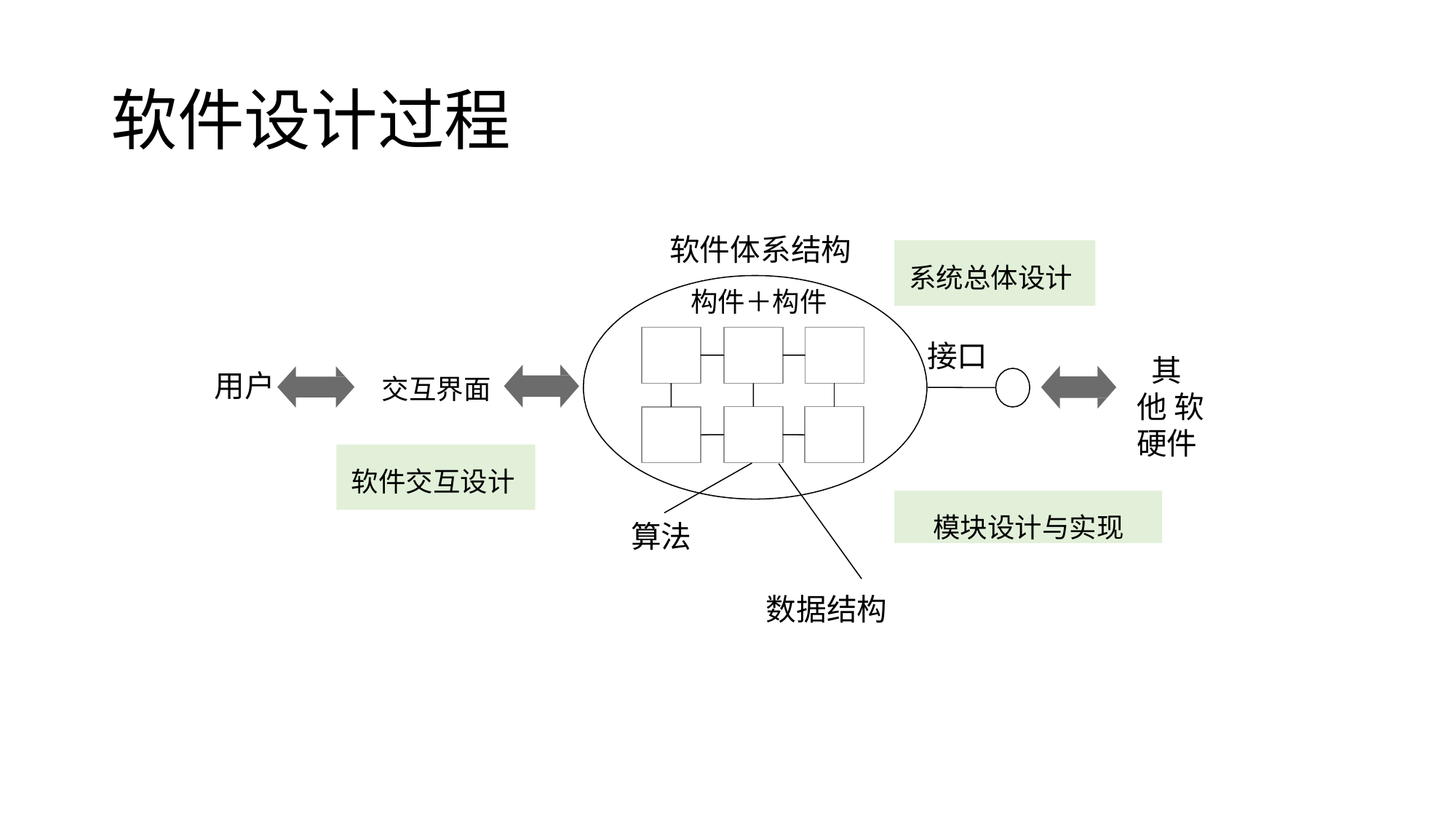

# 软件设计过程
软件体系结构
系统总体设计

构件＋构件
接口

其他 软硬件

交互界面
用户

软件交互设计

模块设计与实现
算法

                   数据结构